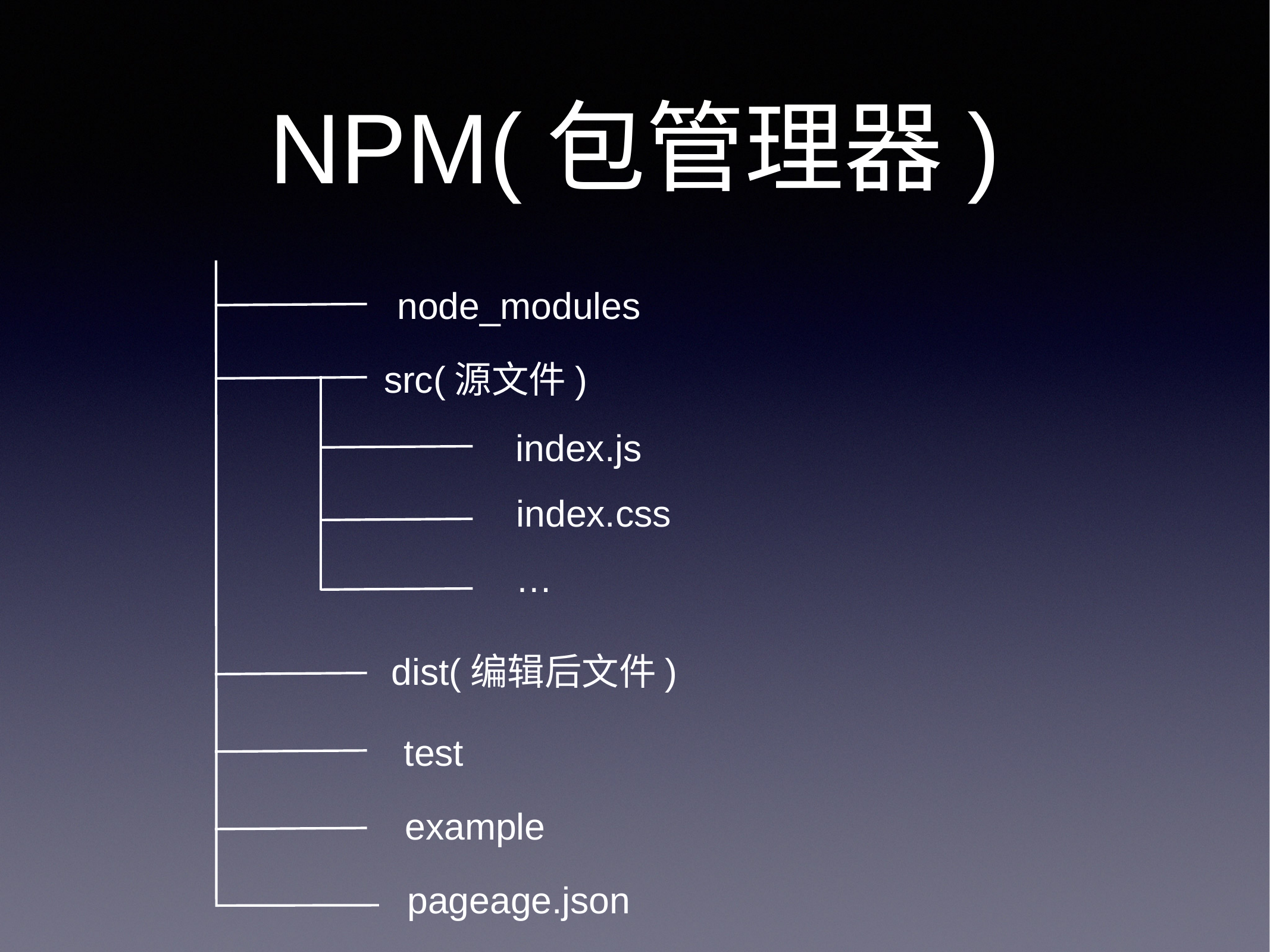

# NPM(包管理器)

node_modules

src(源文件)

index.js

index.css

…

dist(编辑后文件)

test

example

pageage.json
40